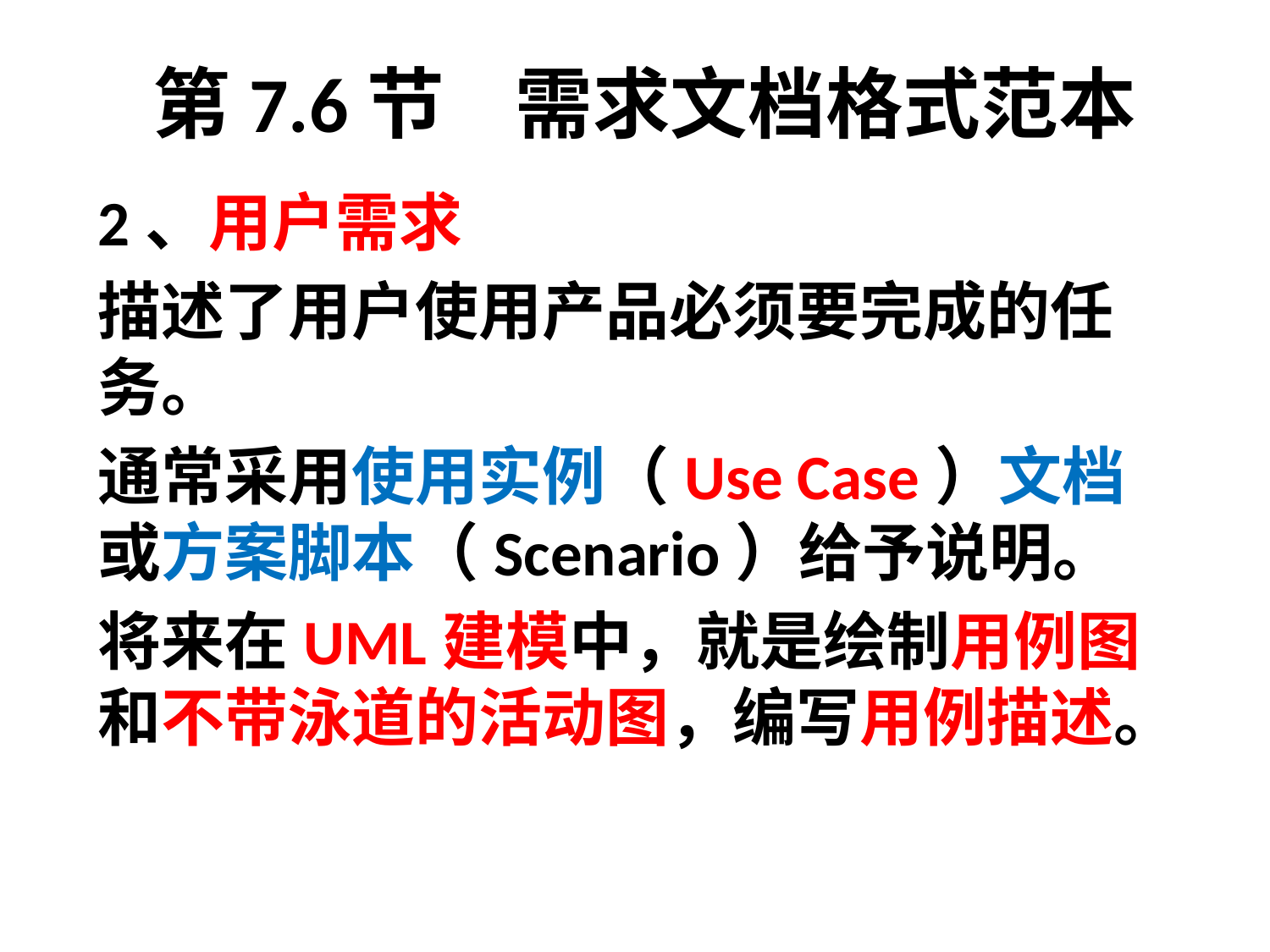

# 第7.6节    需求文档格式范本
2、用户需求
描述了用户使用产品必须要完成的任务。
通常采用使用实例（Use Case）文档或方案脚本（Scenario）给予说明。
将来在UML建模中，就是绘制用例图和不带泳道的活动图，编写用例描述。